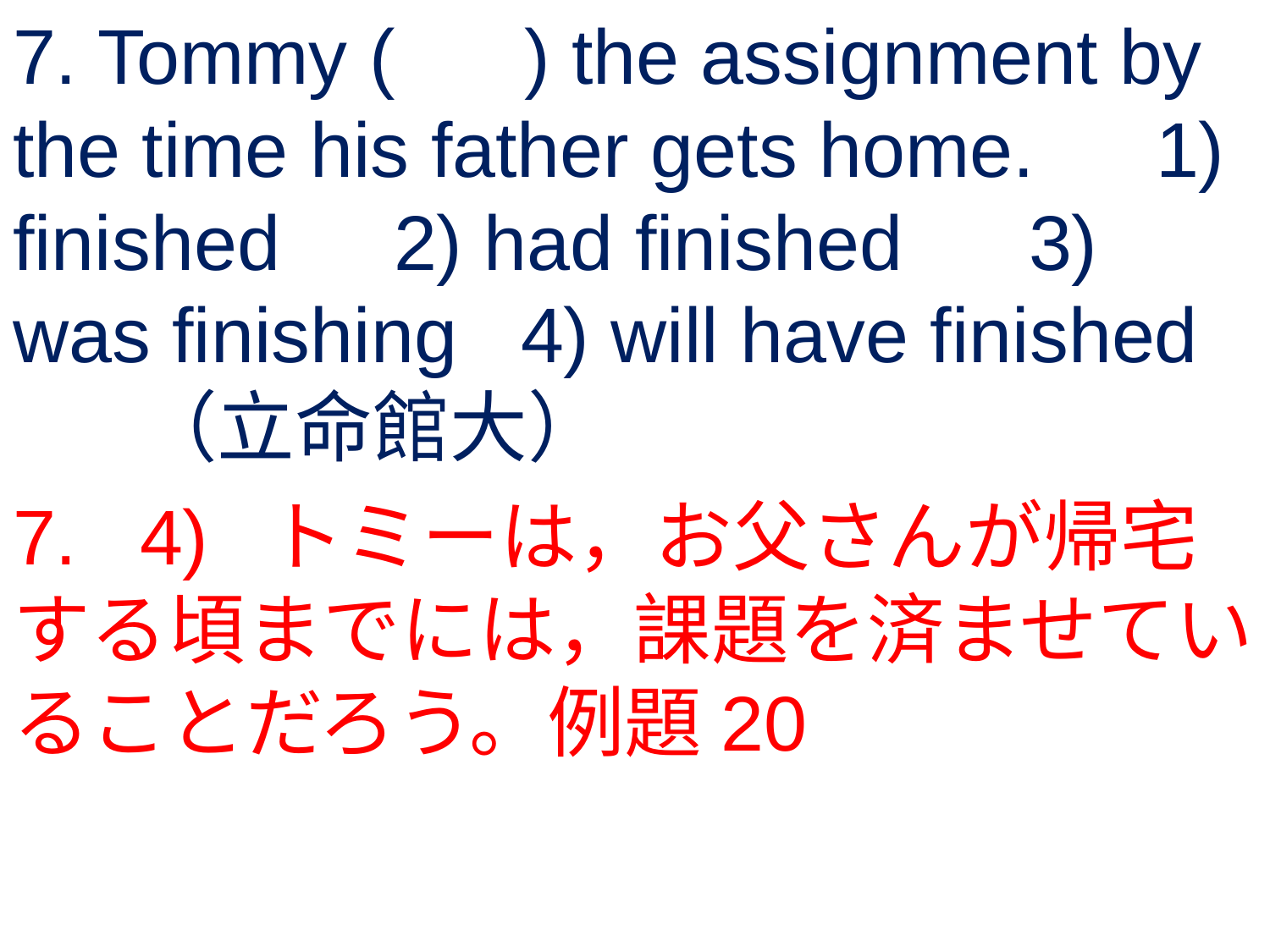

# 7. Tommy (      ) the assignment by the time his father gets home.	1) finished	2) had finished	3) was finishing	4) will have finished	（立命館大）
7.	4) 	トミーは，お父さんが帰宅する頃までには，課題を済ませていることだろう。例題20